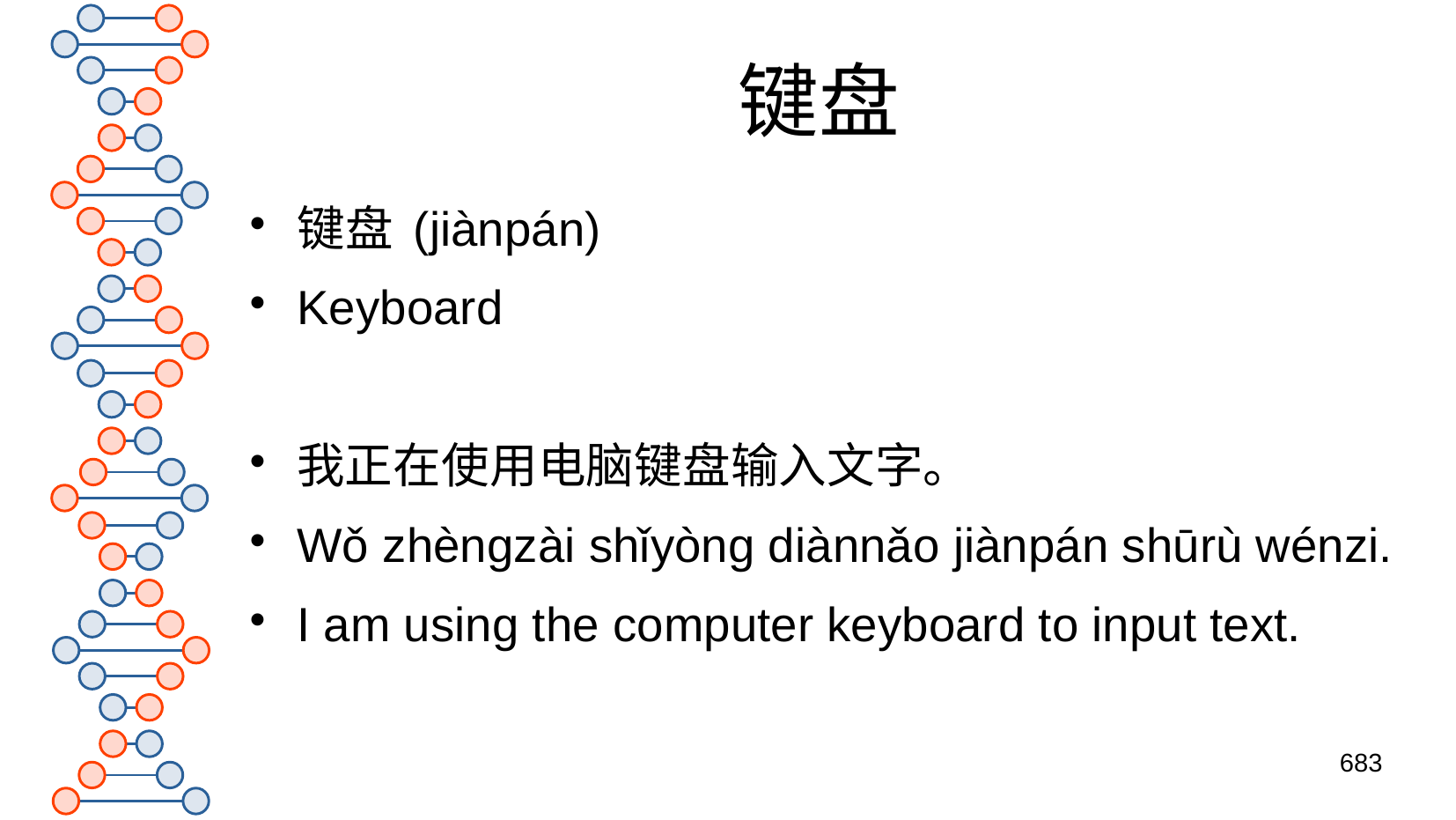

# 键盘
键盘 (jiànpán)
Keyboard

我正在使用电脑键盘输入文字。
Wǒ zhèngzài shǐyòng diànnǎo jiànpán shūrù wénzi.
I am using the computer keyboard to input text.

683